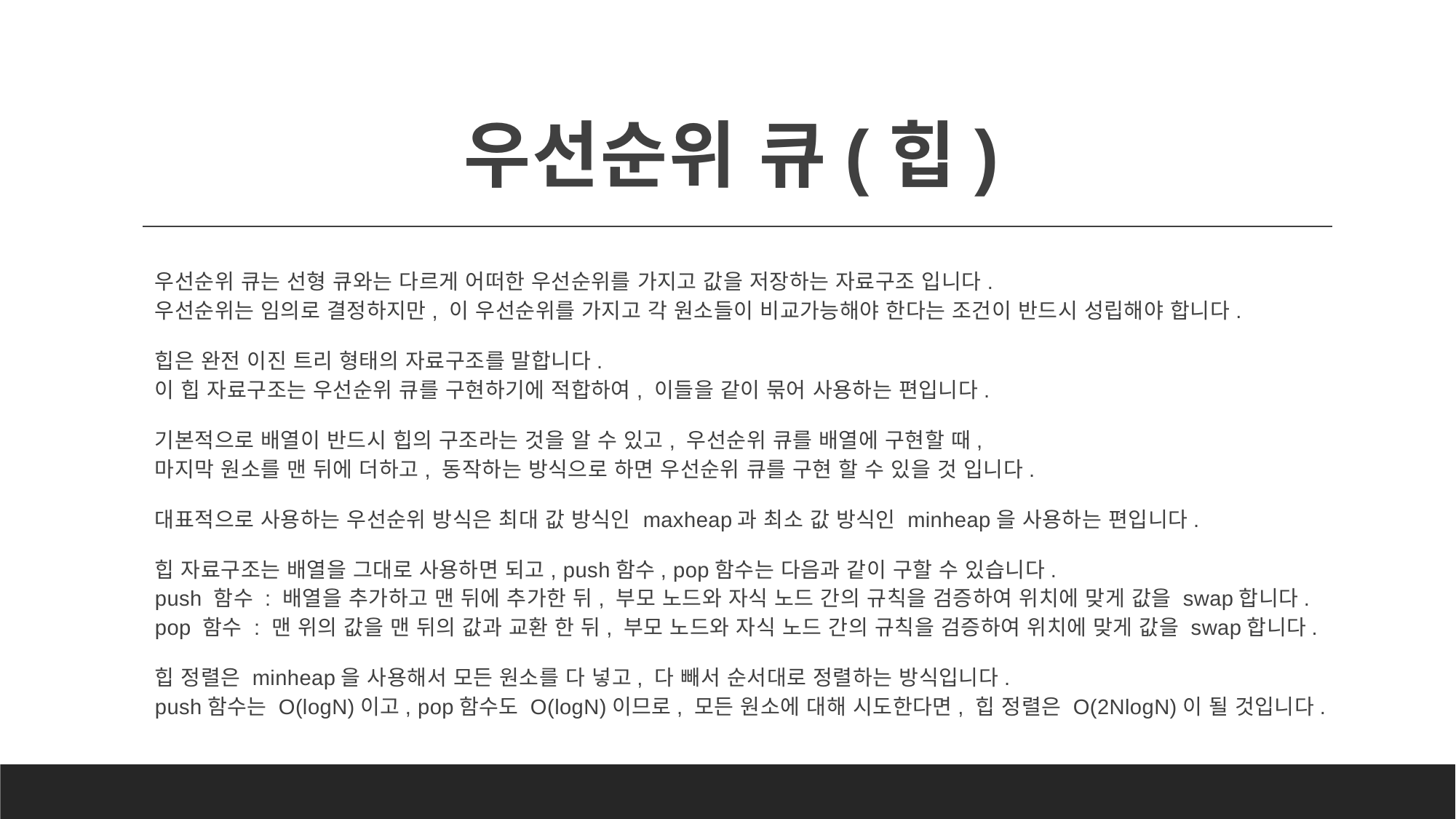

# 우선순위 큐(힙)
우선순위 큐는 선형 큐와는 다르게 어떠한 우선순위를 가지고 값을 저장하는 자료구조 입니다.
우선순위는 임의로 결정하지만, 이 우선순위를 가지고 각 원소들이 비교가능해야 한다는 조건이 반드시 성립해야 합니다.
힙은 완전 이진 트리 형태의 자료구조를 말합니다.
이 힙 자료구조는 우선순위 큐를 구현하기에 적합하여, 이들을 같이 묶어 사용하는 편입니다.
기본적으로 배열이 반드시 힙의 구조라는 것을 알 수 있고, 우선순위 큐를 배열에 구현할 때,
마지막 원소를 맨 뒤에 더하고, 동작하는 방식으로 하면 우선순위 큐를 구현 할 수 있을 것 입니다.
대표적으로 사용하는 우선순위 방식은 최대 값 방식인 maxheap과 최소 값 방식인 minheap을 사용하는 편입니다.
힙 자료구조는 배열을 그대로 사용하면 되고, push함수, pop함수는 다음과 같이 구할 수 있습니다.
push 함수 : 배열을 추가하고 맨 뒤에 추가한 뒤, 부모 노드와 자식 노드 간의 규칙을 검증하여 위치에 맞게 값을 swap합니다.
pop 함수 : 맨 위의 값을 맨 뒤의 값과 교환 한 뒤, 부모 노드와 자식 노드 간의 규칙을 검증하여 위치에 맞게 값을 swap합니다.
힙 정렬은 minheap을 사용해서 모든 원소를 다 넣고, 다 빼서 순서대로 정렬하는 방식입니다.
push함수는 O(logN)이고, pop함수도 O(logN)이므로, 모든 원소에 대해 시도한다면, 힙 정렬은 O(2NlogN)이 될 것입니다.